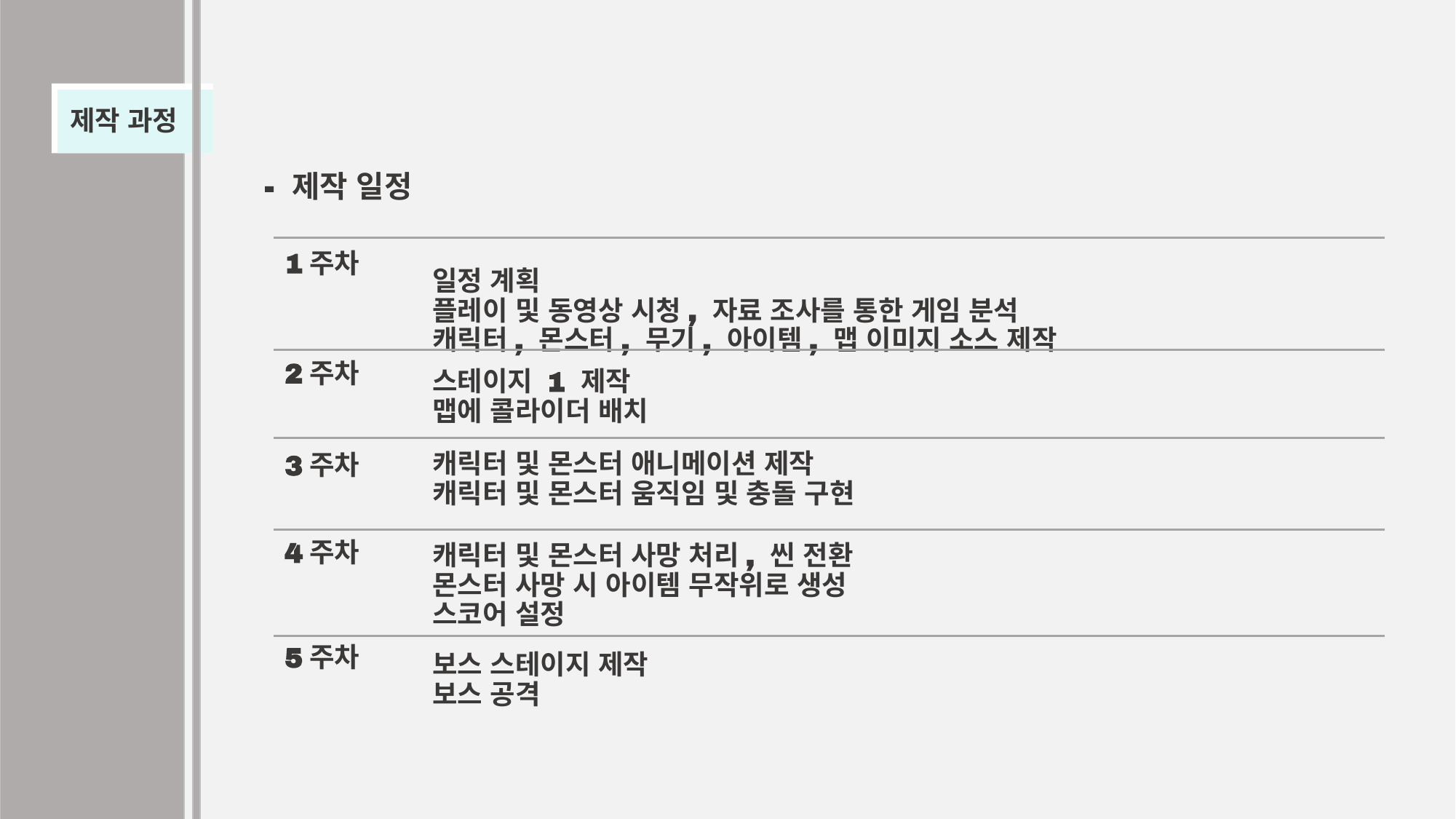

제작 과정

- 제작 일정
1주차
일정 계획
플레이 및 동영상 시청, 자료 조사를 통한 게임 분석
캐릭터, 몬스터, 무기, 아이템, 맵 이미지 소스 제작

2주차
스테이지 1 제작
맵에 콜라이더 배치

캐릭터 및 몬스터 애니메이션 제작
캐릭터 및 몬스터 움직임 및 충돌 구현
3주차
캐릭터 및 몬스터 사망 처리, 씬 전환
몬스터 사망 시 아이템 무작위로 생성
스코어 설정
4주차
보스 스테이지 제작
보스 공격
5주차